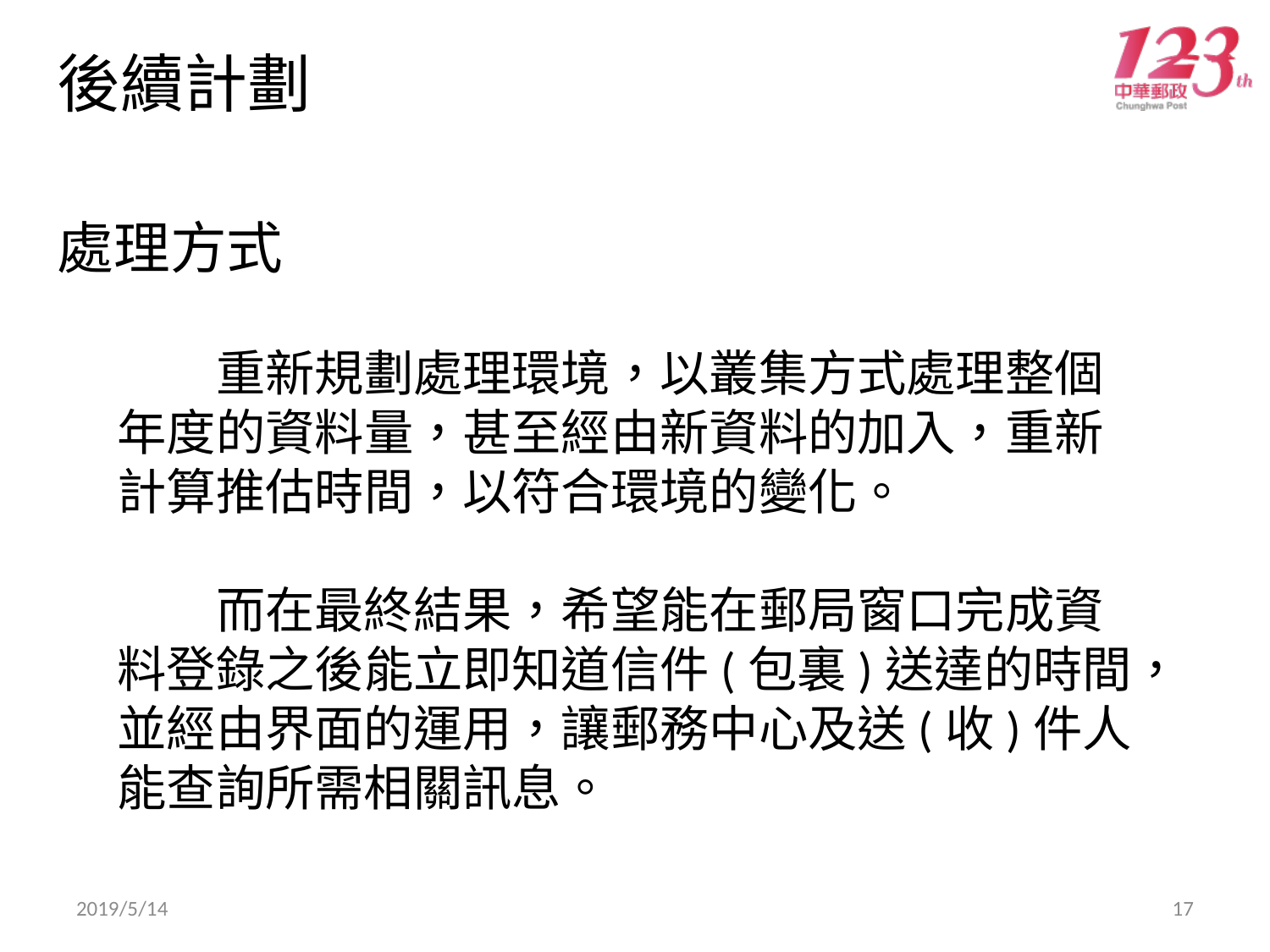

後續計劃
處理方式
　　重新規劃處理環境，以叢集方式處理整個年度的資料量，甚至經由新資料的加入，重新計算推估時間，以符合環境的變化。

　　而在最終結果，希望能在郵局窗口完成資料登錄之後能立即知道信件(包裏)送達的時間，並經由界面的運用，讓郵務中心及送(收)件人能查詢所需相關訊息。
2019/5/14
17